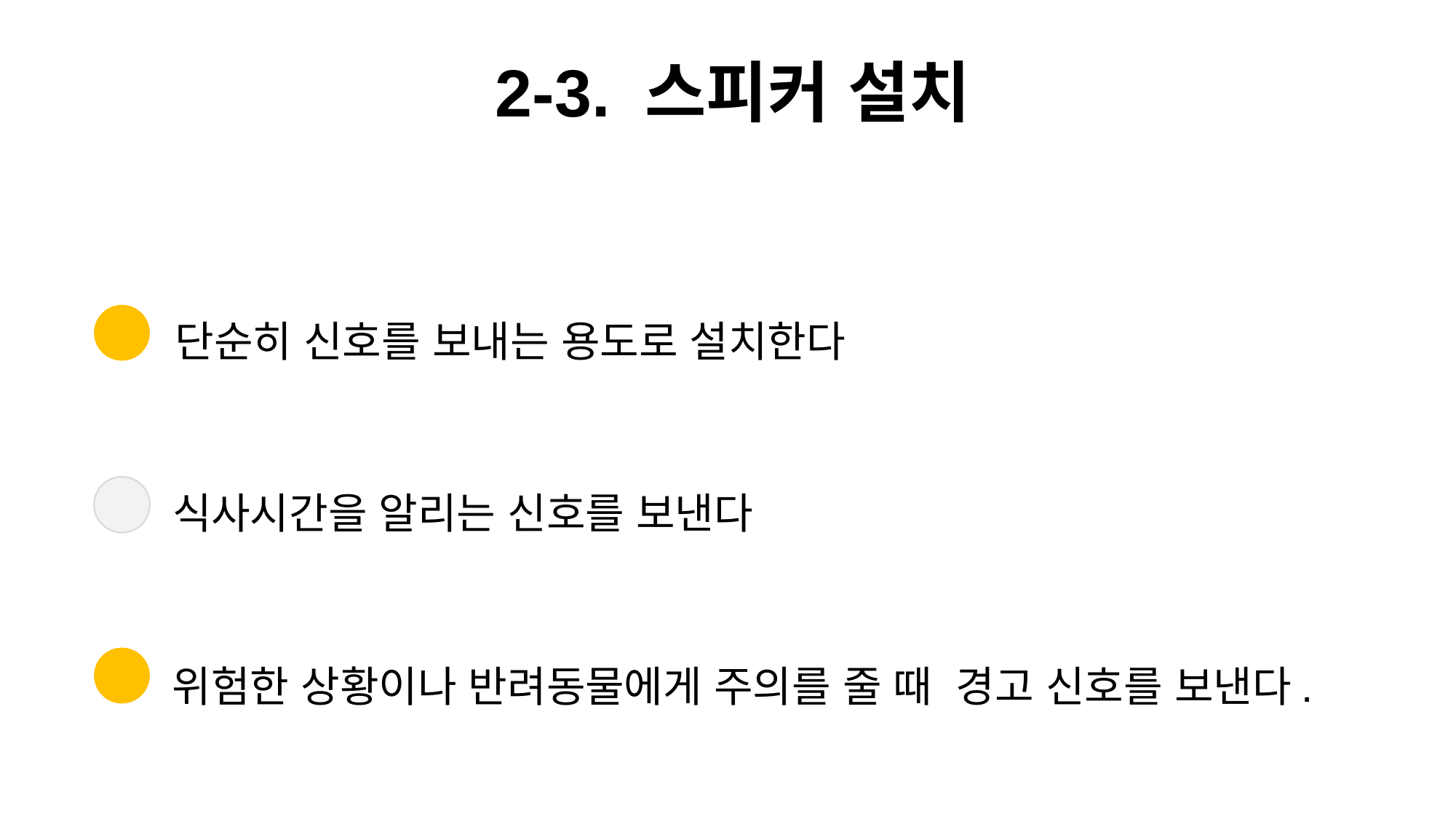

2-3. 스피커 설치
단순히 신호를 보내는 용도로 설치한다

식사시간을 알리는 신호를 보낸다

위험한 상황이나 반려동물에게 주의를 줄 때  경고 신호를 보낸다.